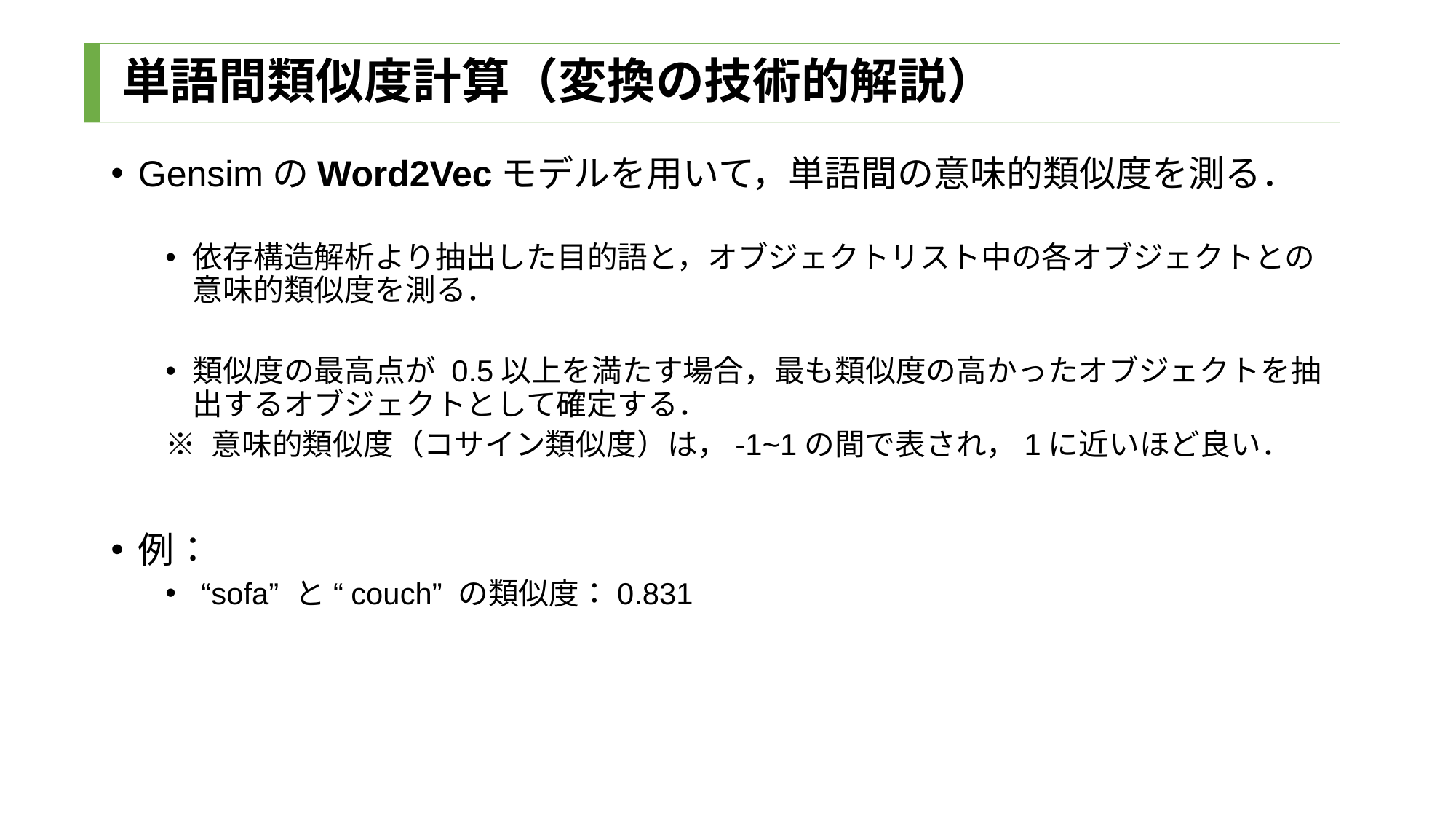

# 単語間類似度計算（変換の技術的解説）
GensimのWord2Vecモデルを用いて，単語間の意味的類似度を測る．

依存構造解析より抽出した目的語と，オブジェクトリスト中の各オブジェクトとの意味的類似度を測る．

類似度の最高点が 0.5以上を満たす場合，最も類似度の高かったオブジェクトを抽出するオブジェクトとして確定する．
※ 意味的類似度（コサイン類似度）は，-1~1の間で表され，1に近いほど良い．

例：
 “sofa” と “couch” の類似度：0.831